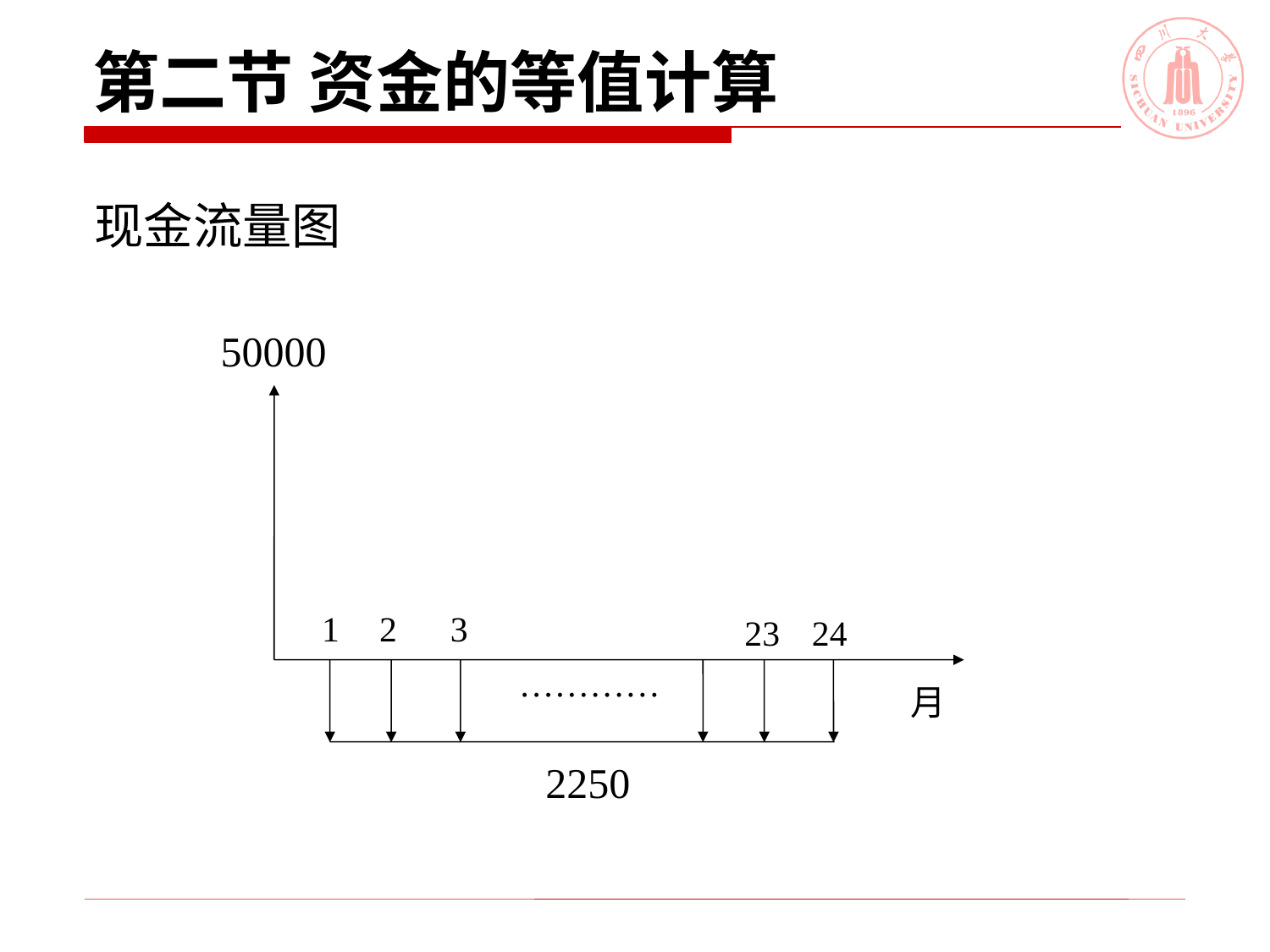

# 第二节 资金的等值计算
现金流量图
50000

1
2
3
23
24

…………

月

2250